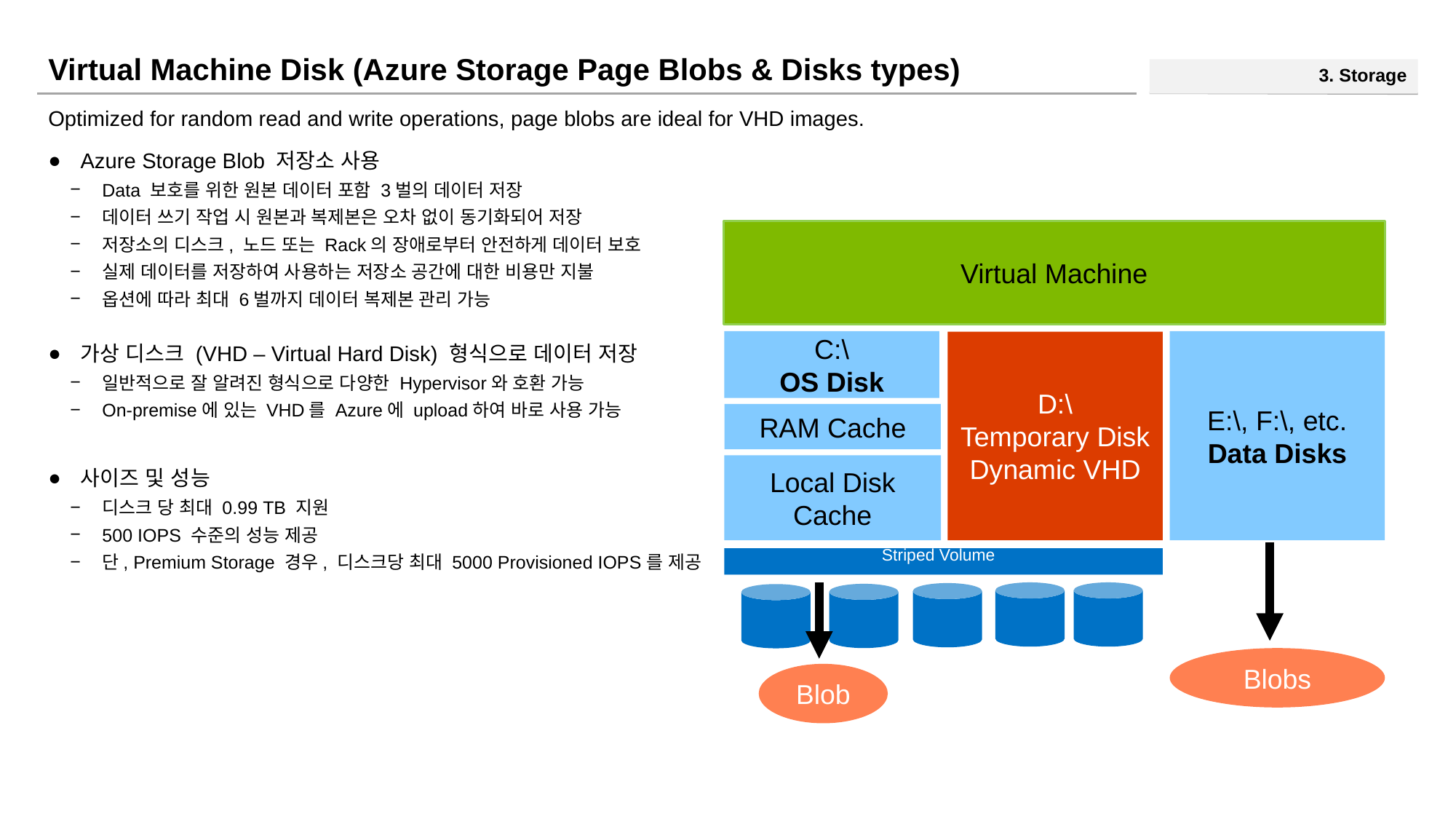

# Virtual Machine Disk (Azure Storage Page Blobs & Disks types)
3. Storage
Optimized for random read and write operations, page blobs are ideal for VHD images.
Azure Storage Blob 저장소 사용
Data 보호를 위한 원본 데이터 포함 3벌의 데이터 저장
데이터 쓰기 작업 시 원본과 복제본은 오차 없이 동기화되어 저장
저장소의 디스크, 노드 또는 Rack의 장애로부터 안전하게 데이터 보호
실제 데이터를 저장하여 사용하는 저장소 공간에 대한 비용만 지불
옵션에 따라 최대 6벌까지 데이터 복제본 관리 가능

가상 디스크 (VHD – Virtual Hard Disk) 형식으로 데이터 저장
일반적으로 잘 알려진 형식으로 다양한 Hypervisor와 호환 가능
On-premise에 있는 VHD를 Azure에 upload하여 바로 사용 가능

사이즈 및 성능
디스크 당 최대 0.99 TB 지원
500 IOPS 수준의 성능 제공
단, Premium Storage 경우, 디스크당 최대 5000 Provisioned IOPS를 제공

Virtual Machine
E:\, F:\, etc.
Data Disks
C:\
OS Disk
D:\
Temporary Disk Dynamic VHD
RAM Cache
Local Disk Cache
Striped Volume

Blobs
Blob